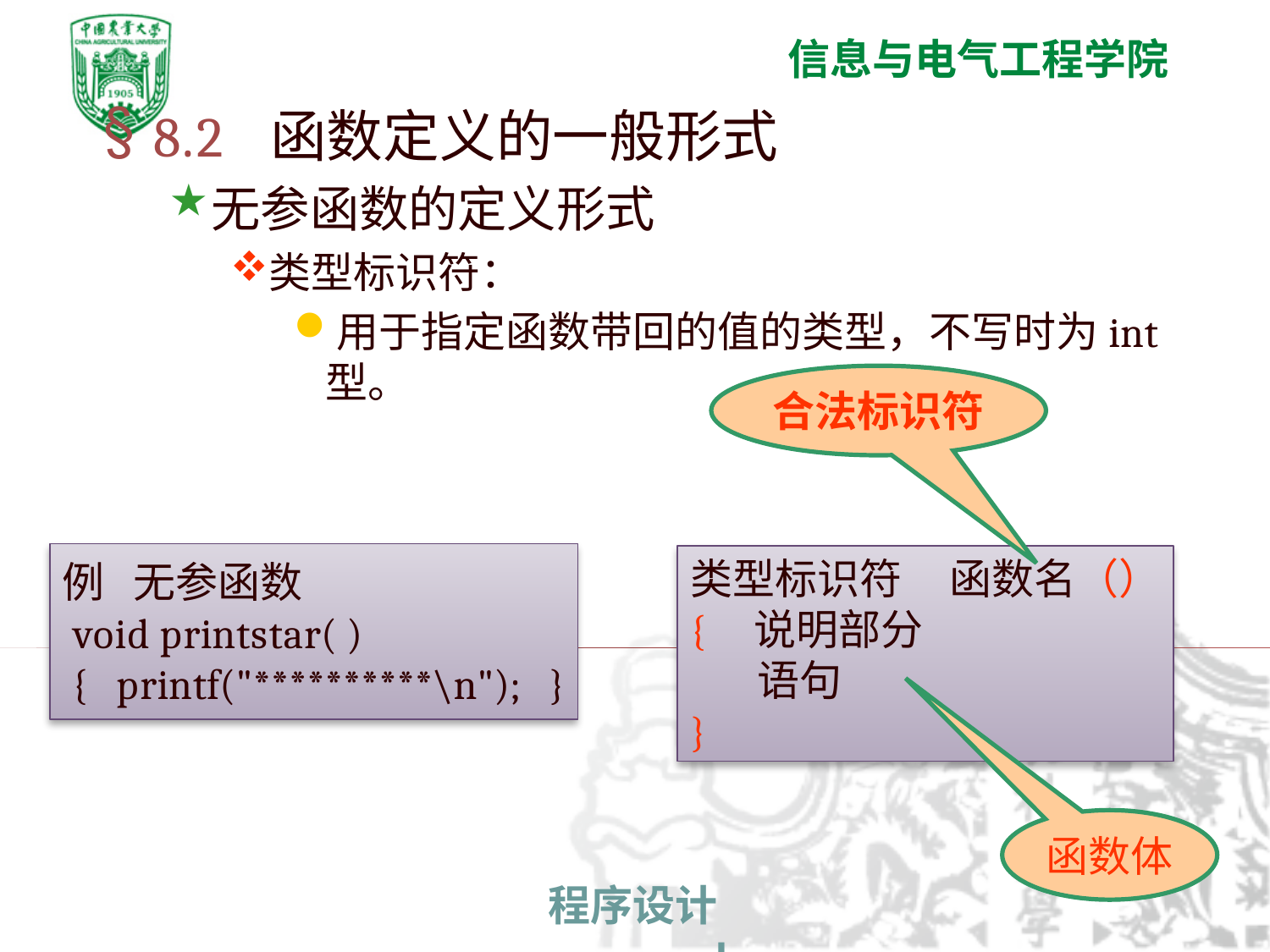

8.2  函数定义的一般形式
无参函数的定义形式
类型标识符：
用于指定函数带回的值的类型，不写时为int 型。
合法标识符
例   无参函数
 void printstar( )
 {   printf("**********\n");   }
类型标识符     函数名（）
{    说明部分
      语句
}
函数体